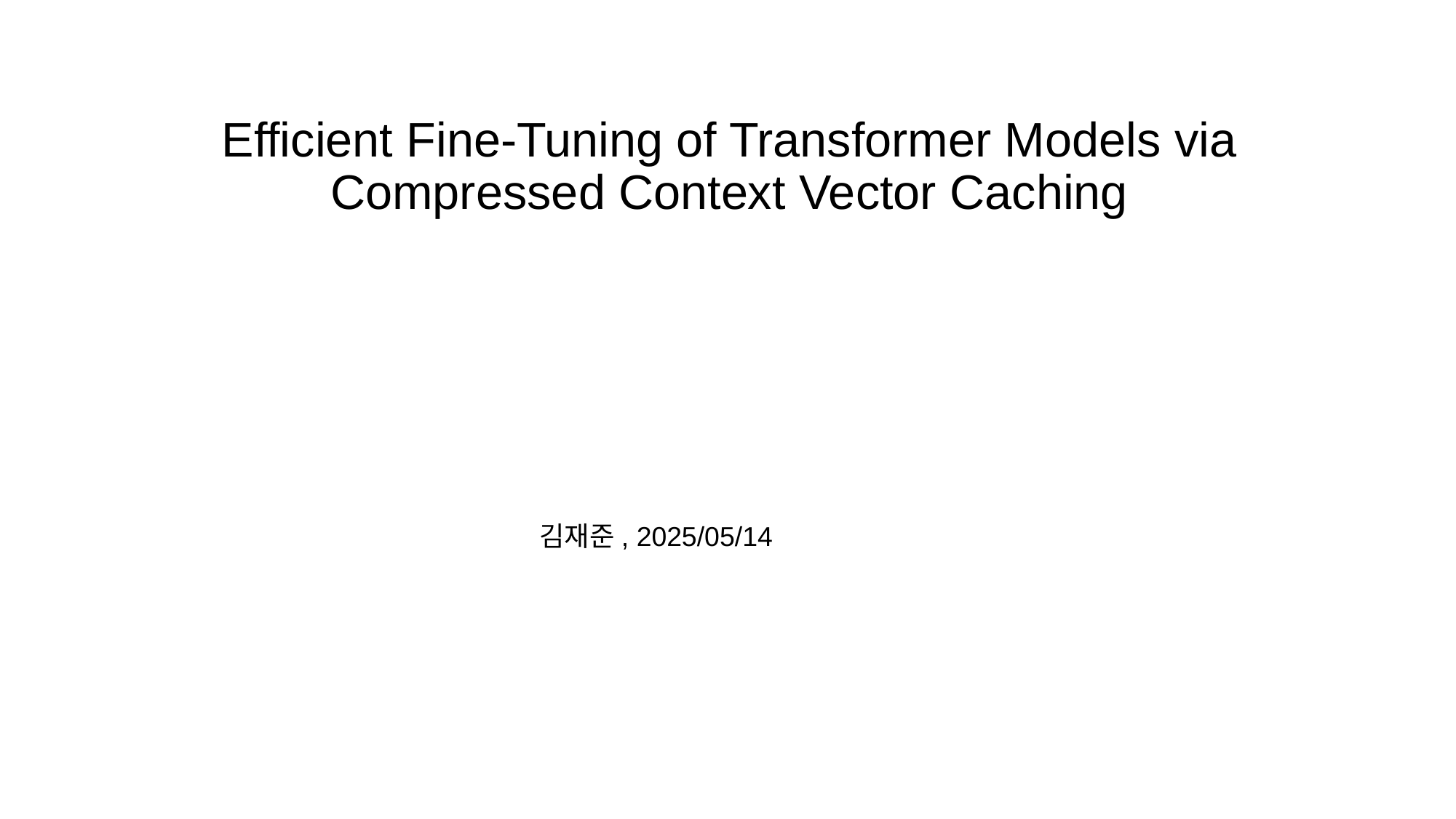

# Efficient Fine-Tuning of Transformer Models via Compressed Context Vector Caching
김재준, 2025/05/14